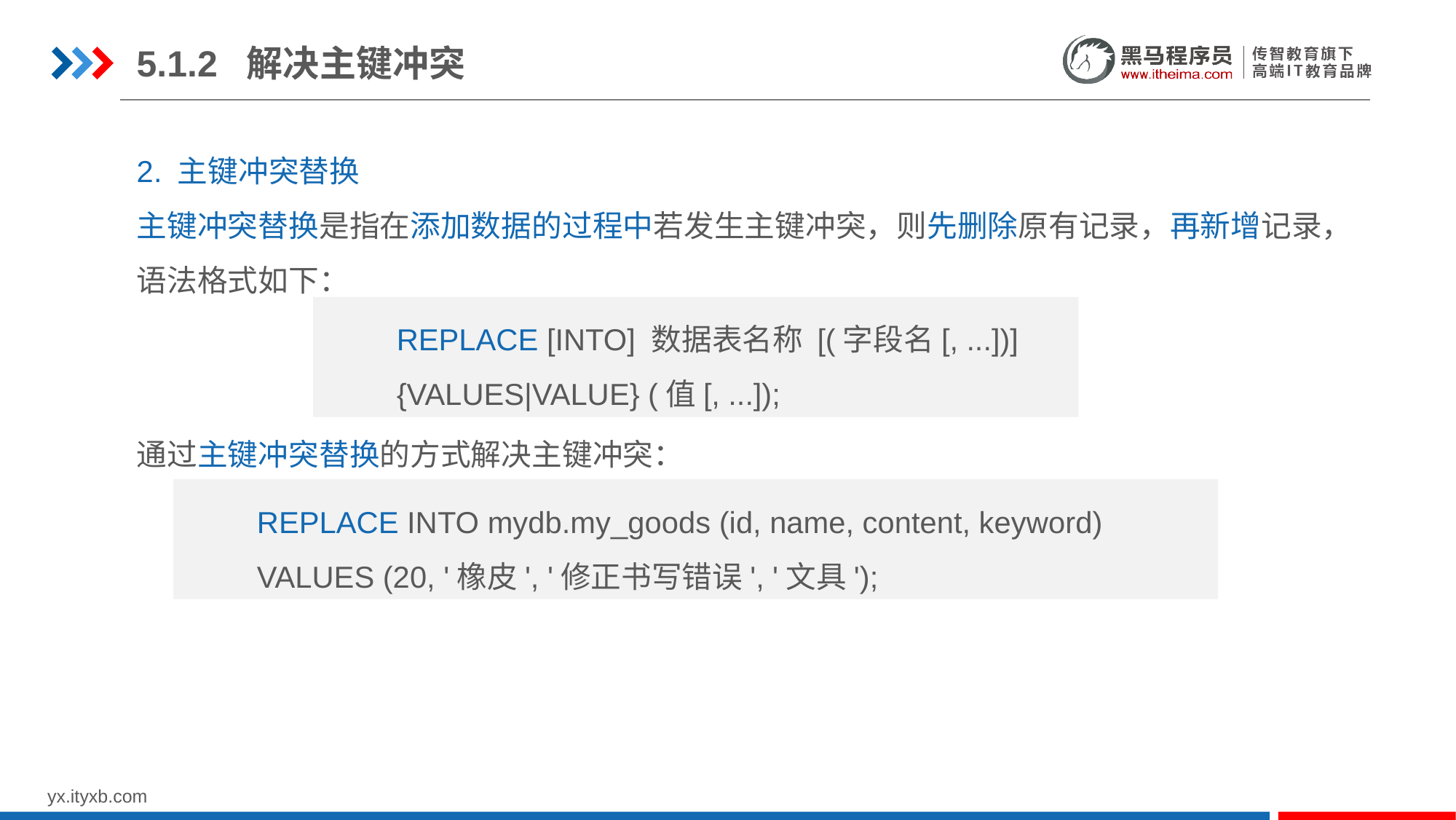

5.1.2  解决主键冲突
2. 主键冲突替换
主键冲突替换是指在添加数据的过程中若发生主键冲突，则先删除原有记录，再新增记录，语法格式如下：
REPLACE [INTO] 数据表名称 [(字段名[, ...])]
{VALUES|VALUE} (值[, ...]);
通过主键冲突替换的方式解决主键冲突：
REPLACE INTO mydb.my_goods (id, name, content, keyword)
VALUES (20, '橡皮', '修正书写错误', '文具');